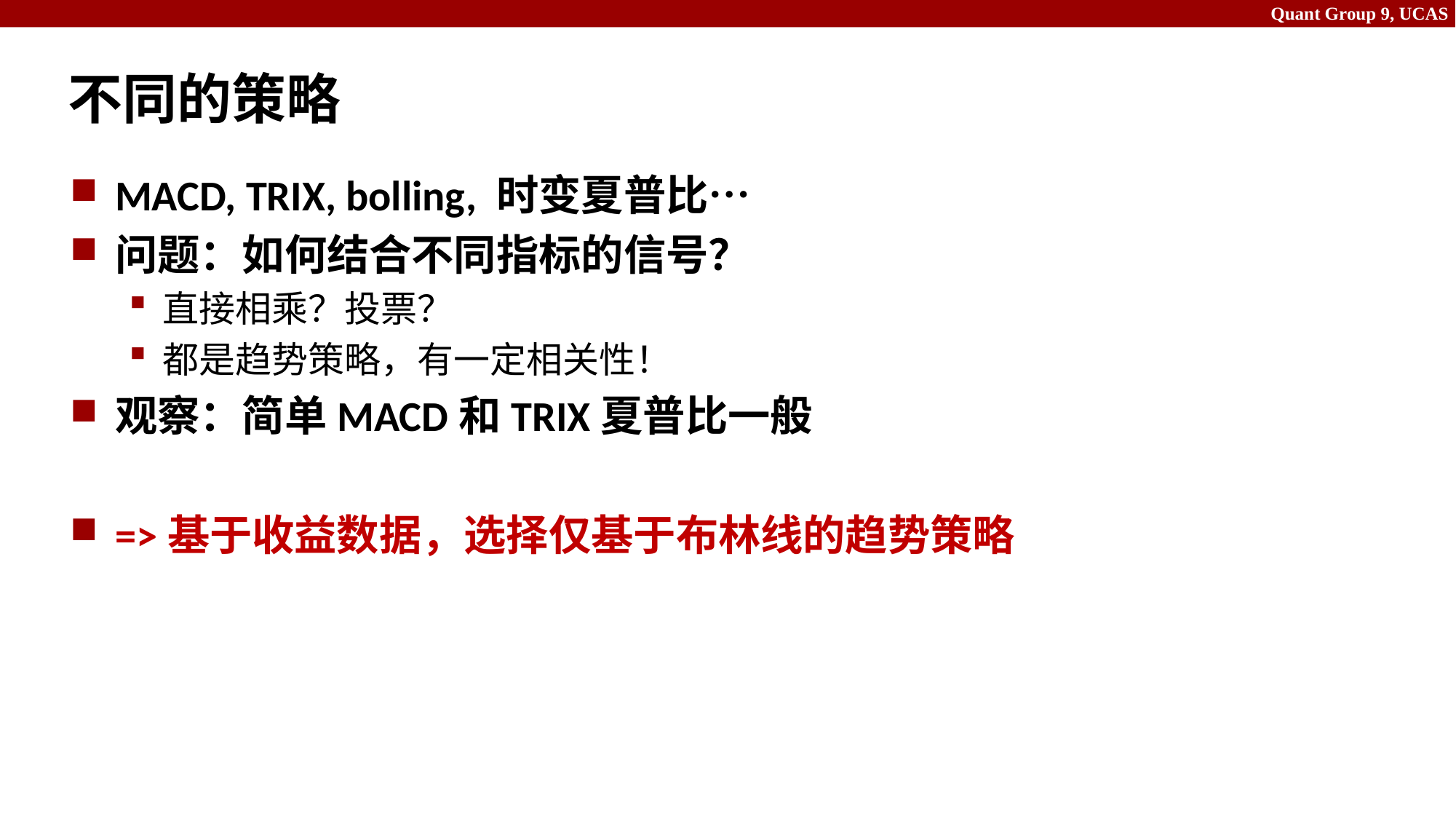

# 不同的策略
MACD, TRIX, bolling, 时变夏普比…
问题：如何结合不同指标的信号？
直接相乘？投票？
都是趋势策略，有一定相关性！
观察：简单MACD和TRIX夏普比一般

=>基于收益数据，选择仅基于布林线的趋势策略